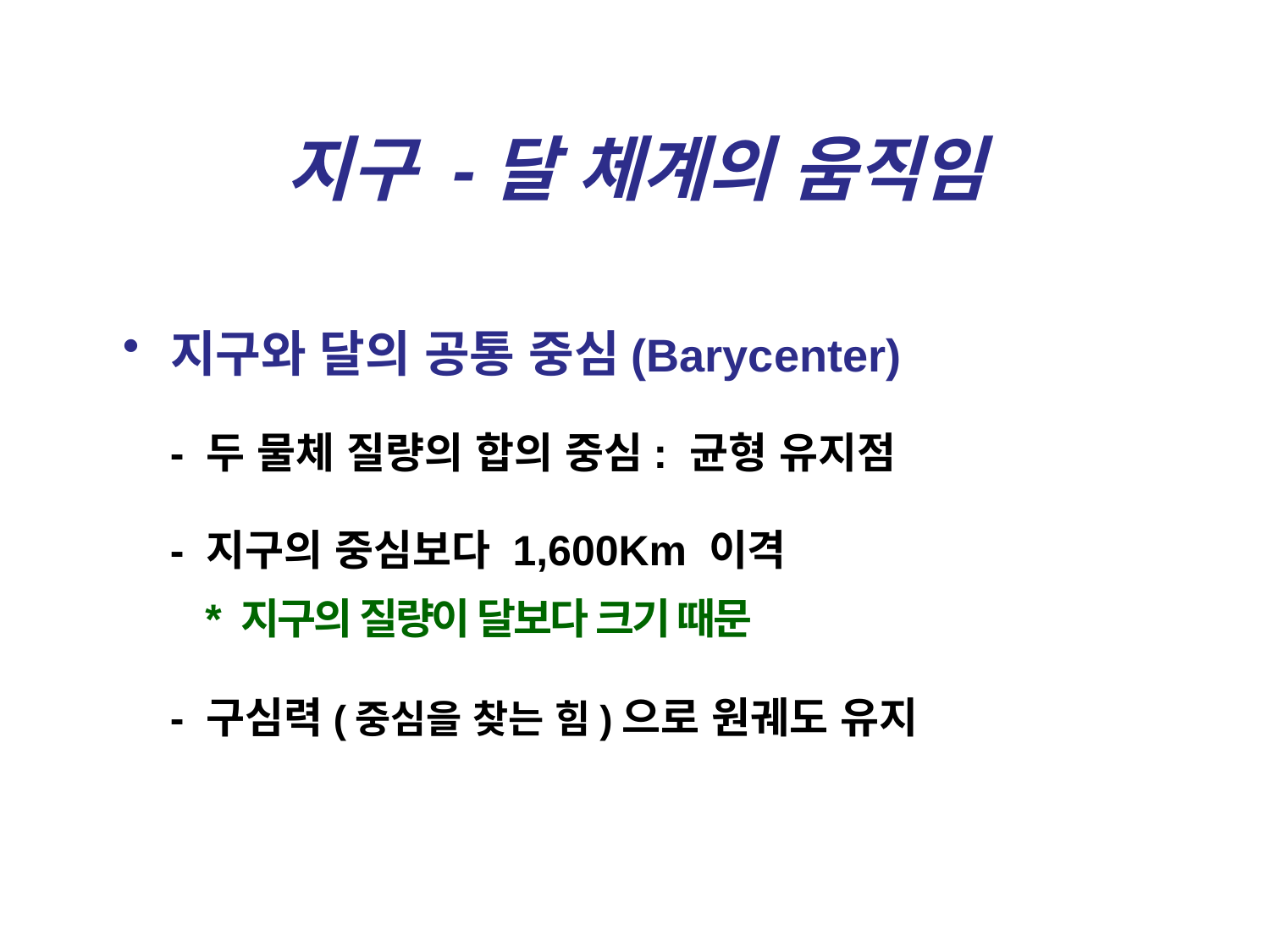

지구 -달 체계의 움직임
지구와 달의 공통 중심(Barycenter)
    - 두 물체 질량의 합의 중심: 균형 유지점
    - 지구의 중심보다 1,600Km 이격
      * 지구의 질량이 달보다 크기 때문
    - 구심력(중심을 찾는 힘)으로 원궤도 유지